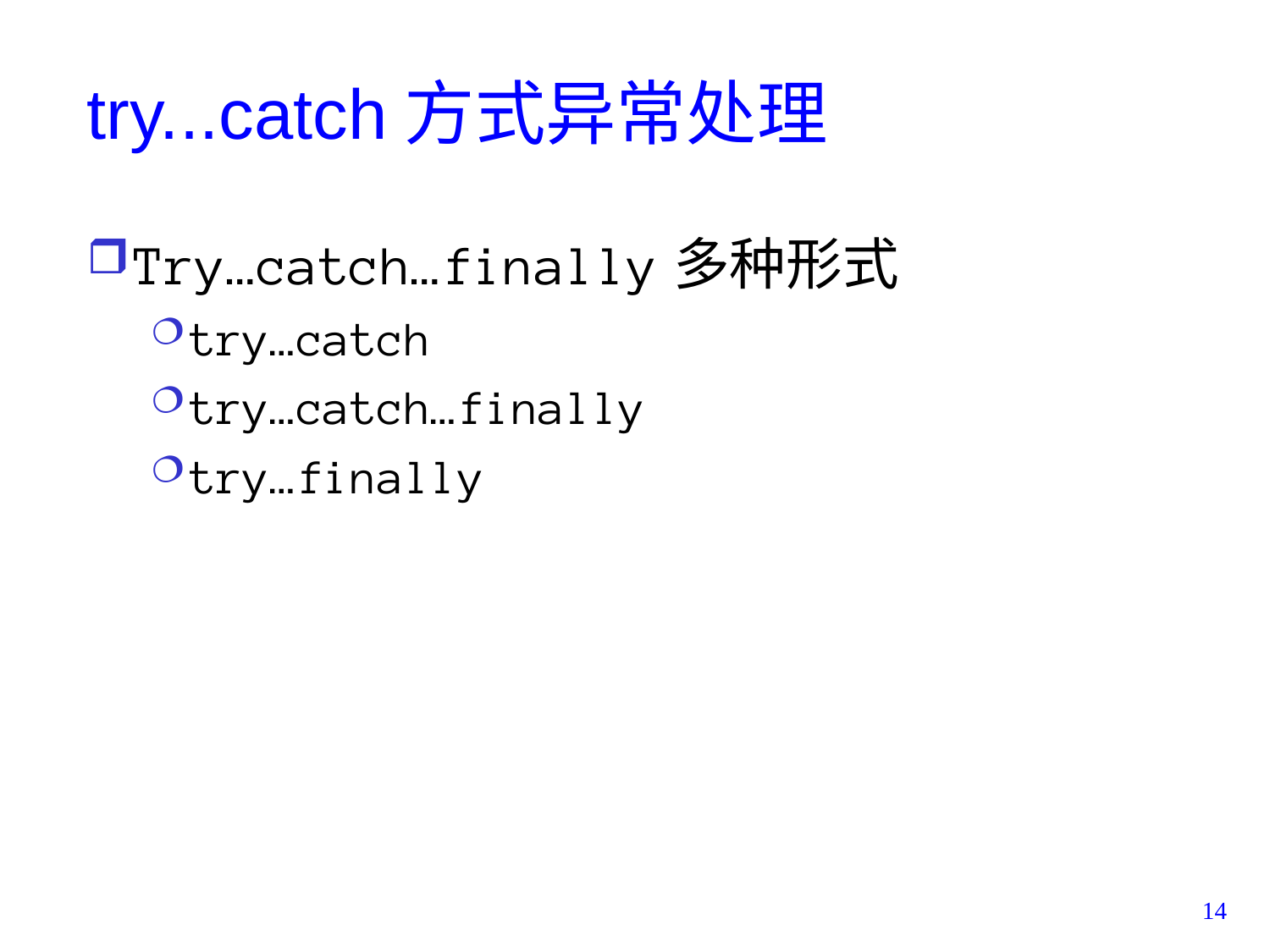

# try...catch方式异常处理
Try…catch…finally多种形式
try…catch
try…catch…finally
try…finally
14